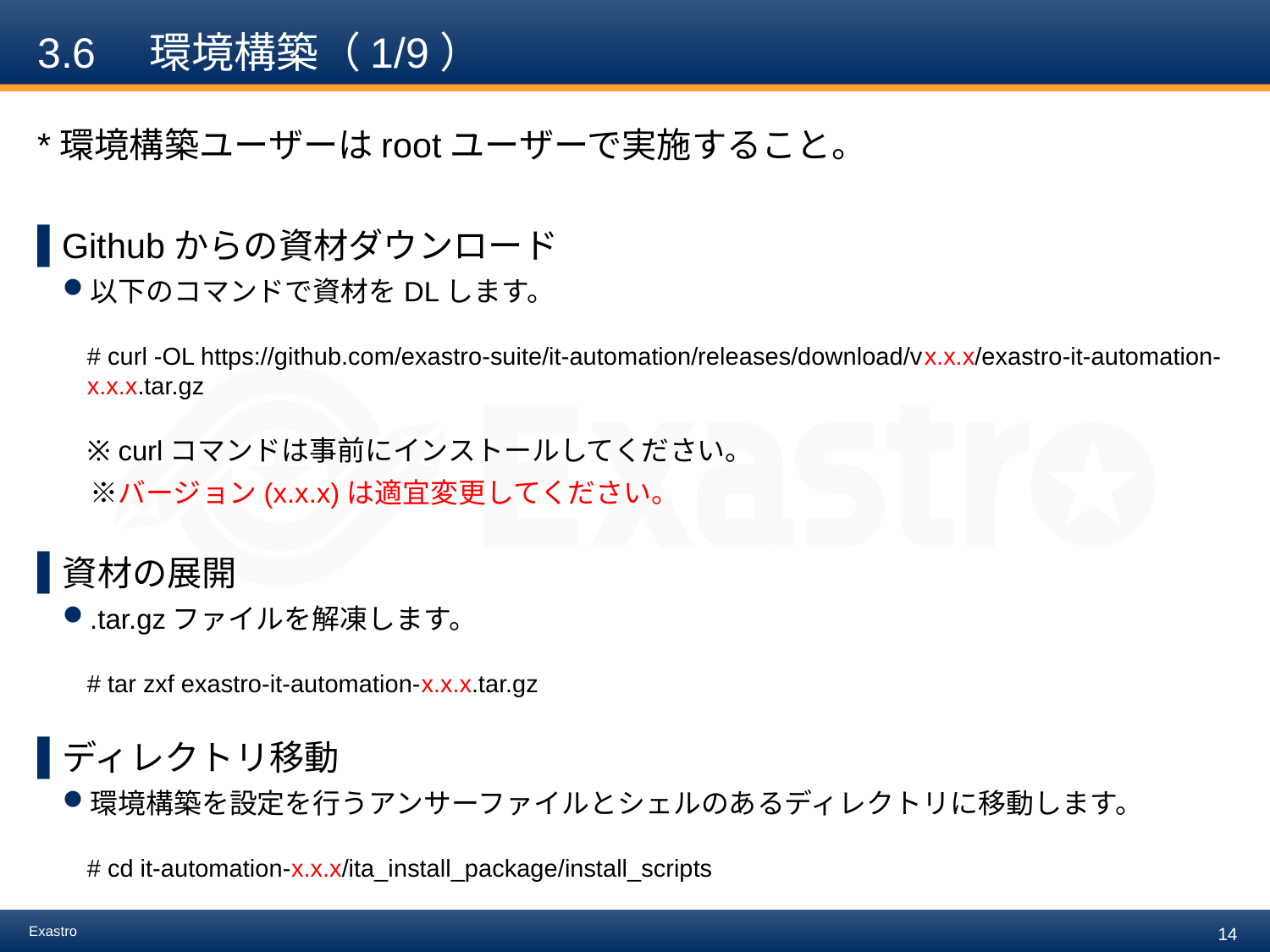

# 3.6　環境構築（1/9）
*環境構築ユーザーはrootユーザーで実施すること。

Githubからの資材ダウンロード
以下のコマンドで資材をDLします。
# curl -OL https://github.com/exastro-suite/it-automation/releases/download/vx.x.x/exastro-it-automation-x.x.x.tar.gz
※ curlコマンドは事前にインストールしてください。
　※バージョン(x.x.x)は適宜変更してください。
資材の展開
.tar.gzファイルを解凍します。
# tar zxf exastro-it-automation-x.x.x.tar.gz
ディレクトリ移動
環境構築を設定を行うアンサーファイルとシェルのあるディレクトリに移動します。
# cd it-automation-x.x.x/ita_install_package/install_scripts